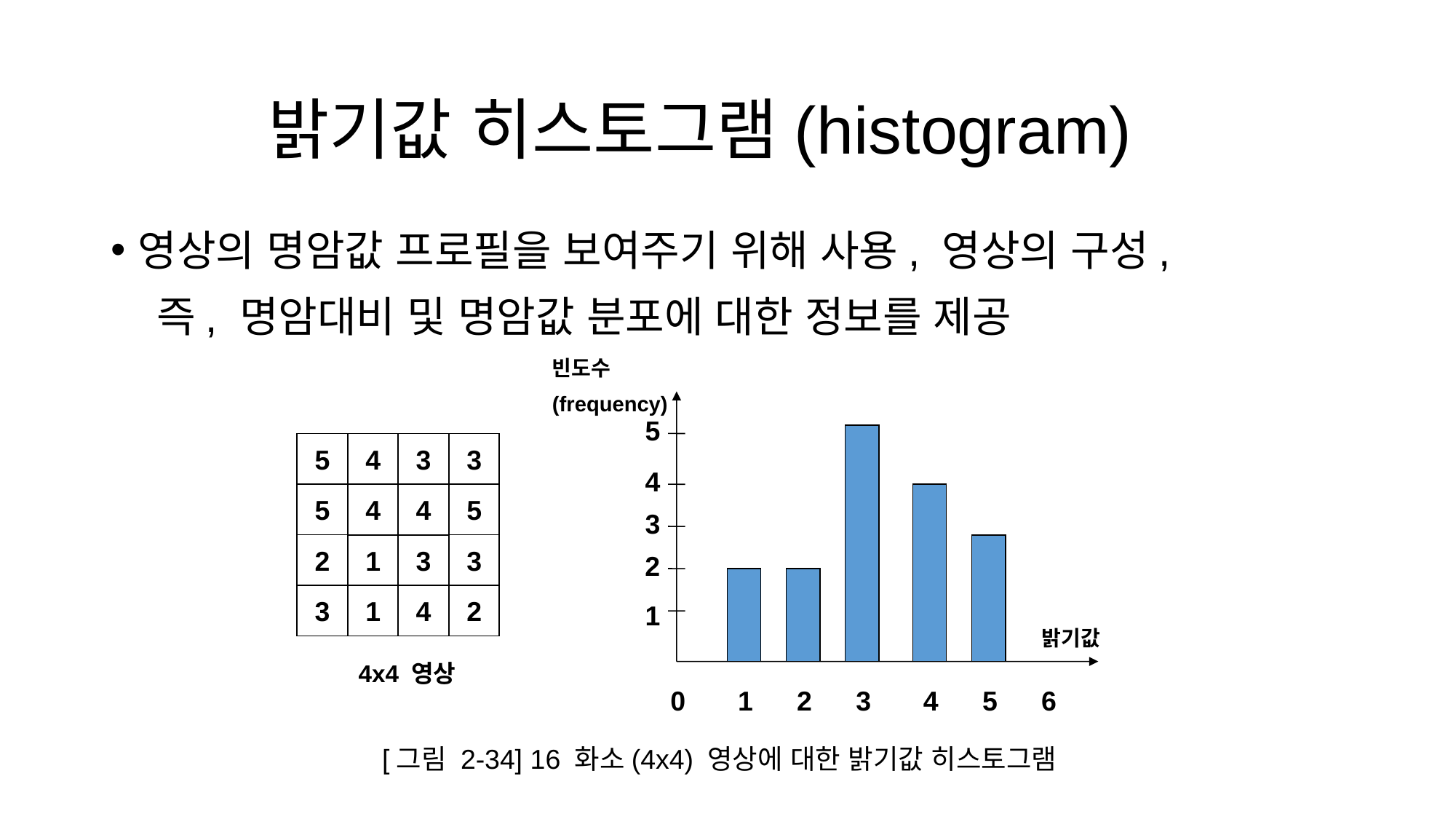

# 밝기값 히스토그램(histogram)
영상의 명암값 프로필을 보여주기 위해 사용, 영상의 구성,
   즉, 명암대비 및 명암값 분포에 대한 정보를 제공
빈도수
(frequency)

5

5
4
3
3

4
5
4
4
5

3

2
3
1
3

2

3
1
4
2
1

밝기값
4x4 영상

0
1
2
3
4
5
6
[그림 2-34] 16 화소(4x4) 영상에 대한 밝기값 히스토그램